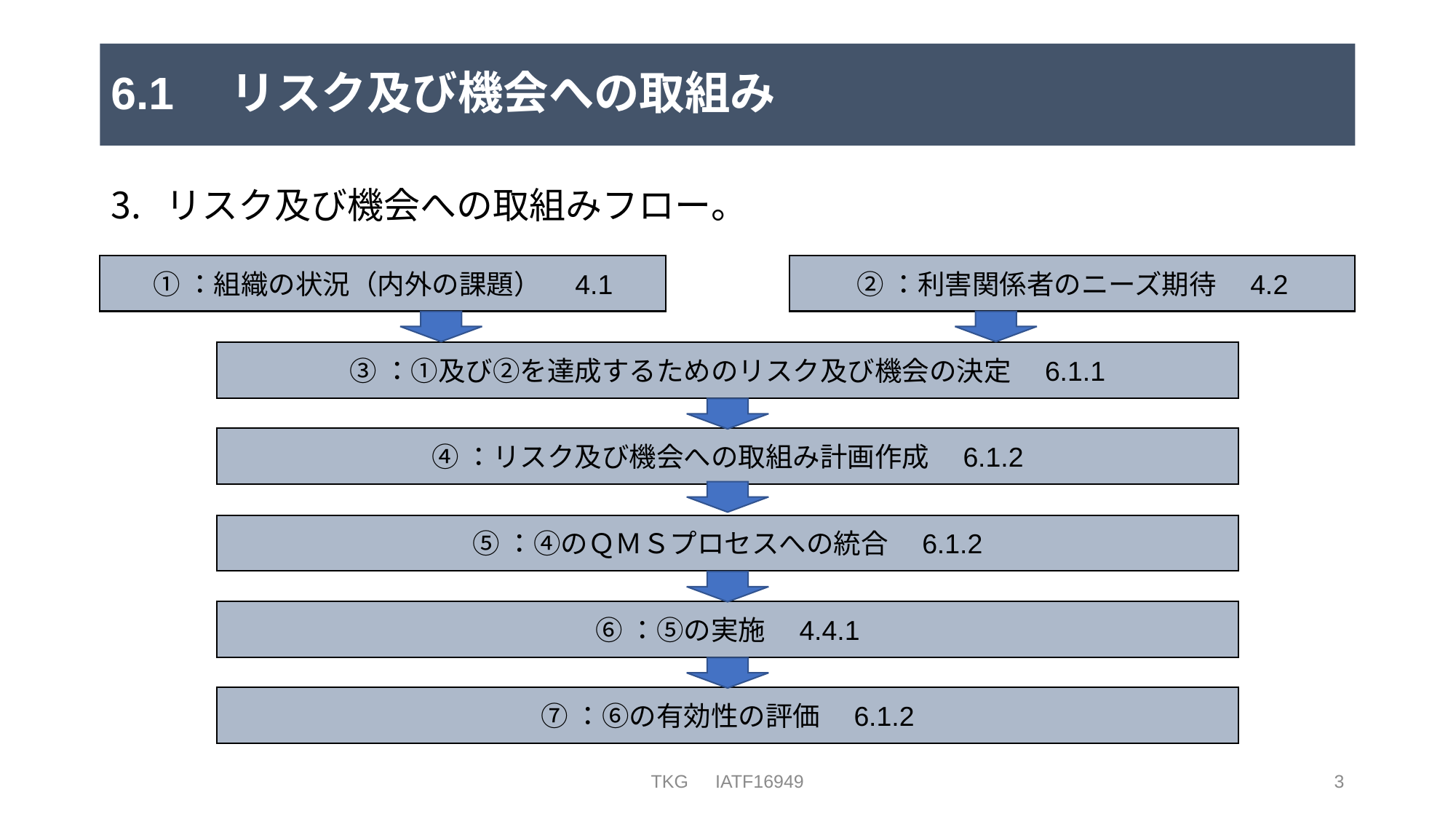

# 6.1　リスク及び機会への取組み
リスク及び機会への取組みフロー。
①：組織の状況（内外の課題）　4.1
②：利害関係者のニーズ期待　4.2

➂：①及び②を達成するためのリスク及び機会の決定　6.1.1

➃：リスク及び機会への取組み計画作成　6.1.2

➄：➃のＱＭＳプロセスへの統合　6.1.2

⑥：➄の実施　4.4.1

⑦：⑥の有効性の評価　6.1.2
TKG　IATF16949
3